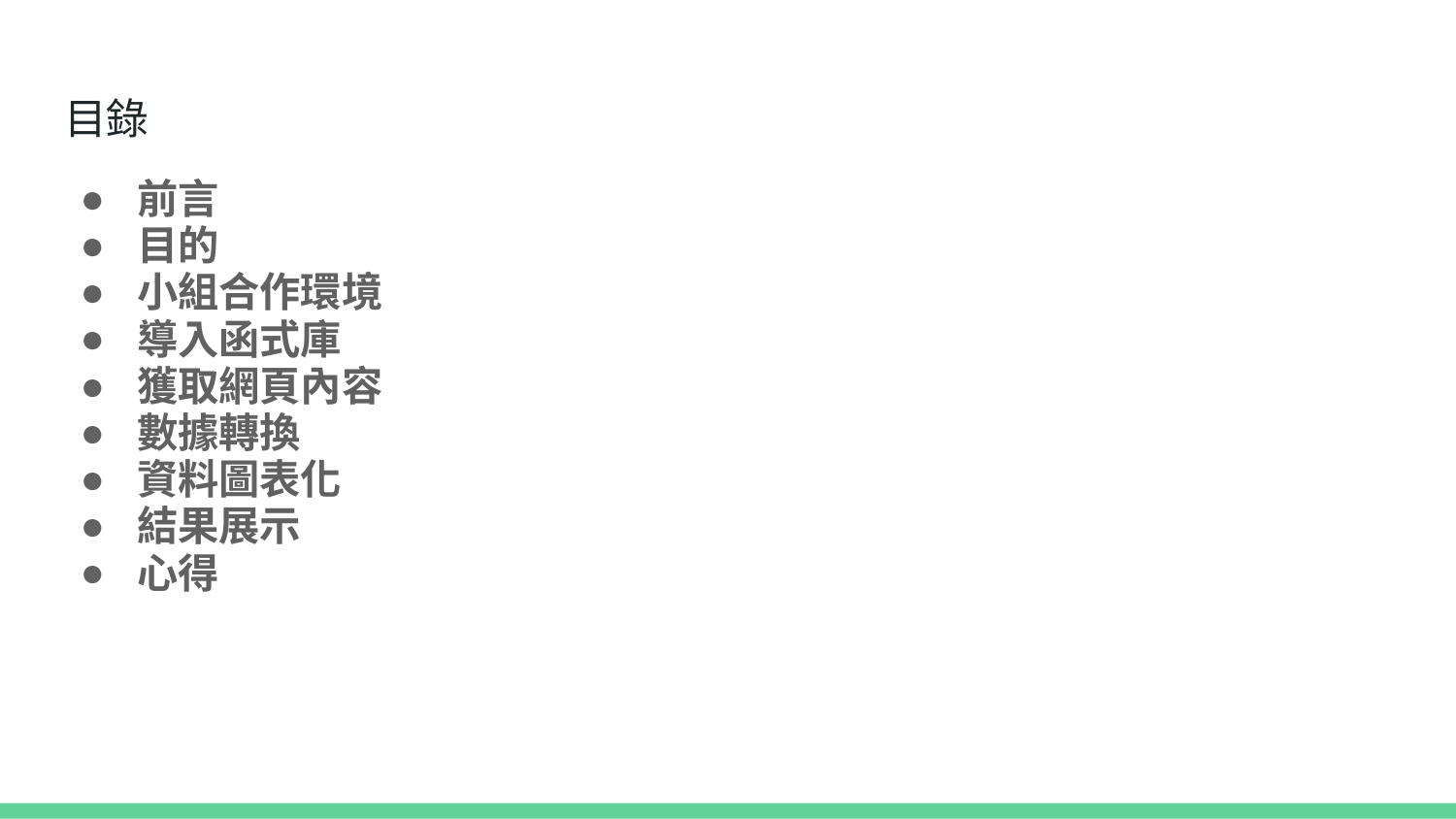

# 目錄
前言
目的
小組合作環境
導入函式庫
獲取網頁內容
數據轉換
資料圖表化
結果展示
心得